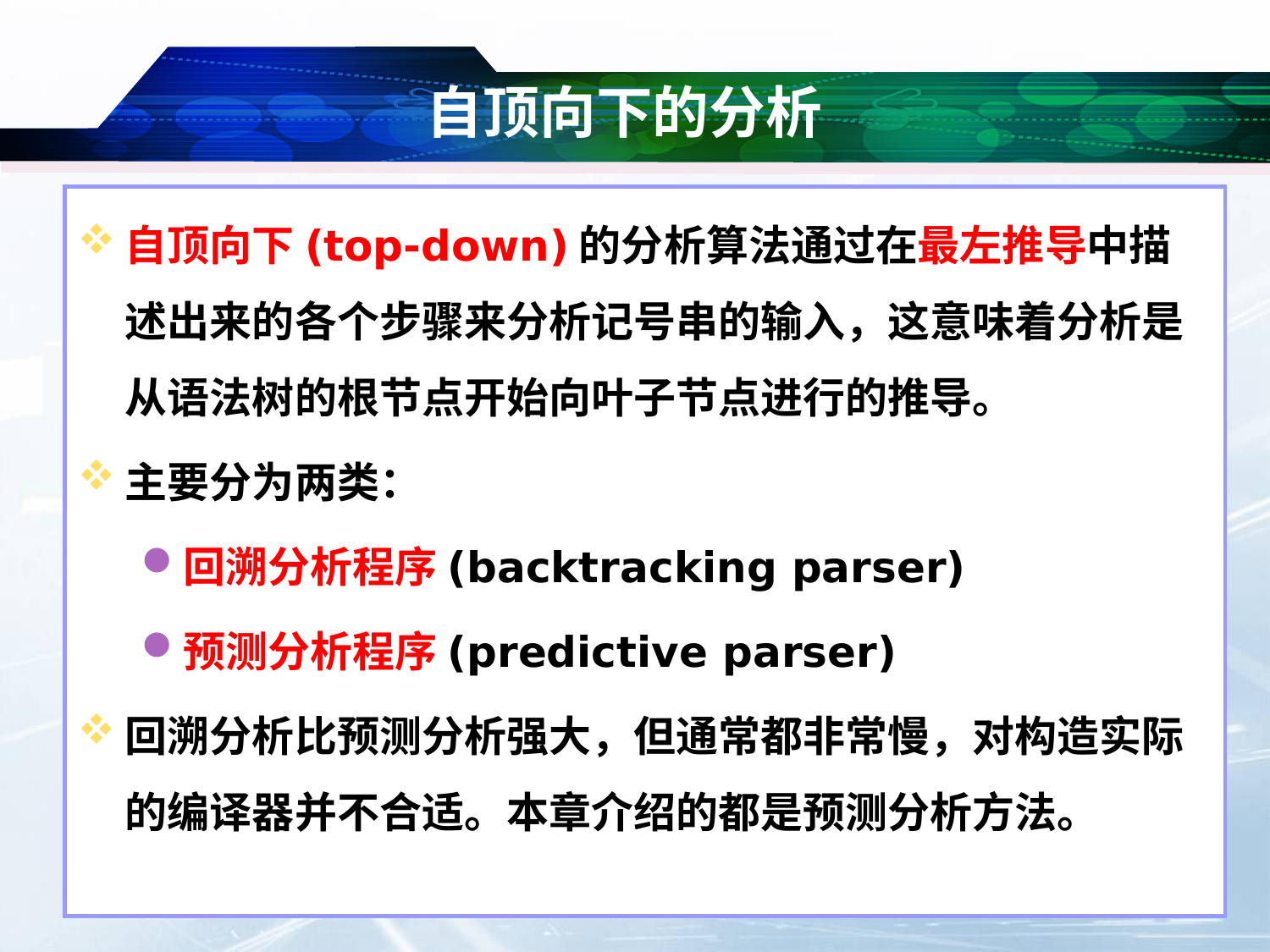

# 自顶向下的分析
自顶向下(top-down)的分析算法通过在最左推导中描述出来的各个步骤来分析记号串的输入，这意味着分析是从语法树的根节点开始向叶子节点进行的推导。
主要分为两类：
回溯分析程序(backtracking parser)
预测分析程序(predictive parser)
回溯分析比预测分析强大，但通常都非常慢，对构造实际的编译器并不合适。本章介绍的都是预测分析方法。